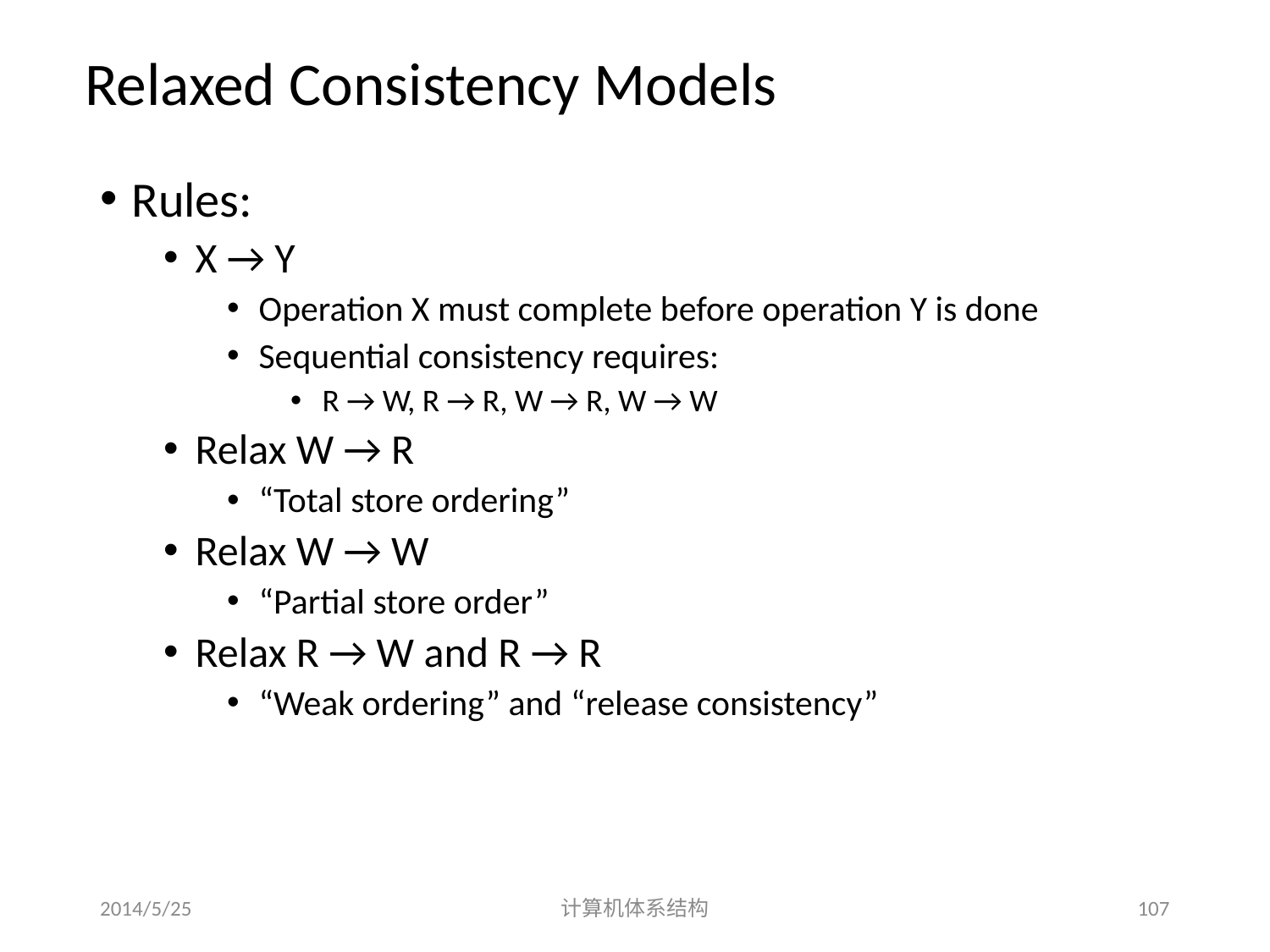

# Relaxed Consistency Models
Rules:
X → Y
Operation X must complete before operation Y is done
Sequential consistency requires:
R → W, R → R, W → R, W → W
Relax W → R
“Total store ordering”
Relax W → W
“Partial store order”
Relax R → W and R → R
“Weak ordering” and “release consistency”
2014/5/25
计算机体系结构
107